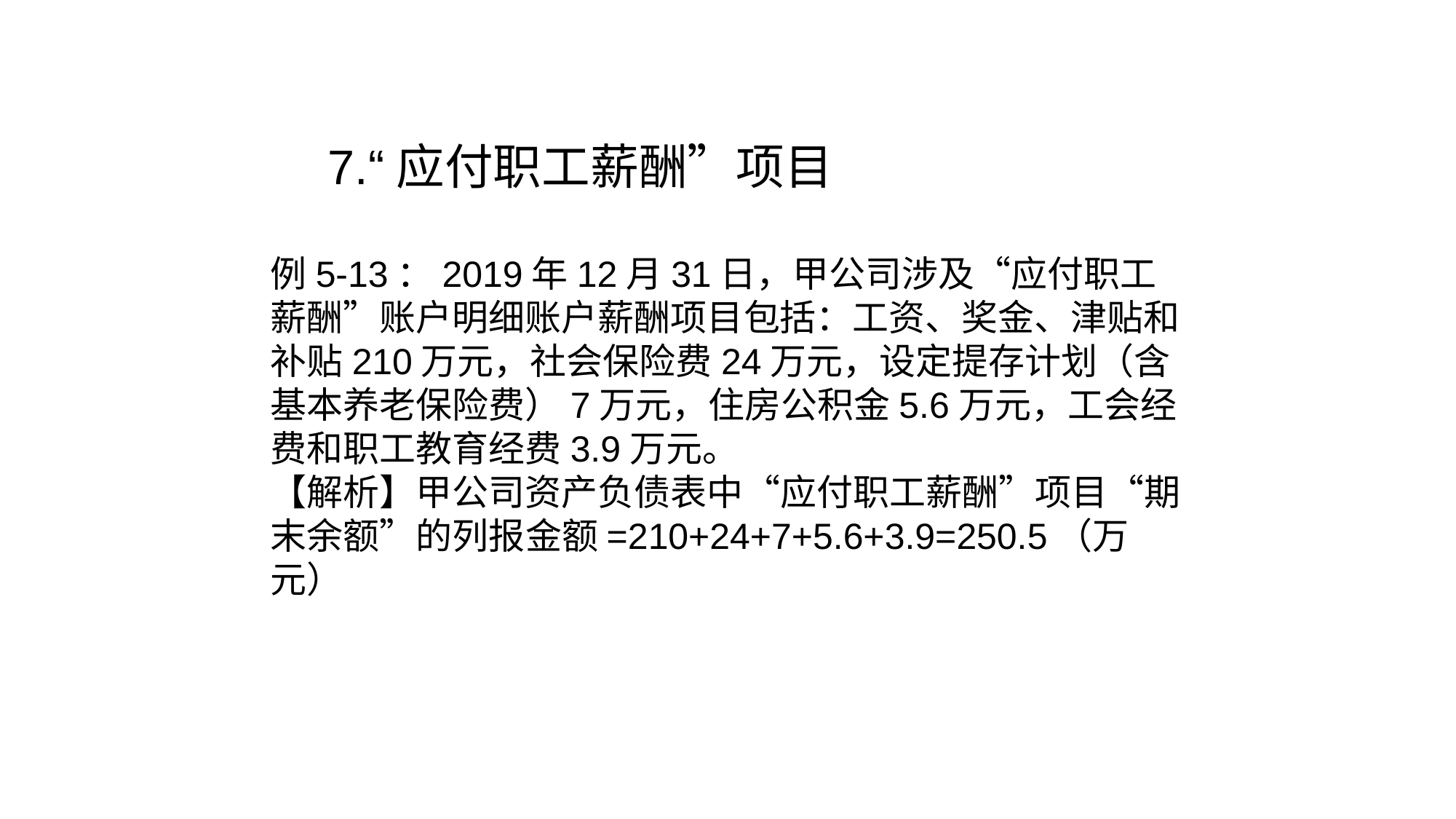

# 7.“应付职工薪酬”项目
例5-13：2019年12月31日，甲公司涉及“应付职工薪酬”账户明细账户薪酬项目包括：工资、奖金、津贴和补贴210万元，社会保险费24万元，设定提存计划（含基本养老保险费）7万元，住房公积金5.6万元，工会经费和职工教育经费3.9万元。
【解析】甲公司资产负债表中“应付职工薪酬”项目“期末余额”的列报金额=210+24+7+5.6+3.9=250.5（万元）